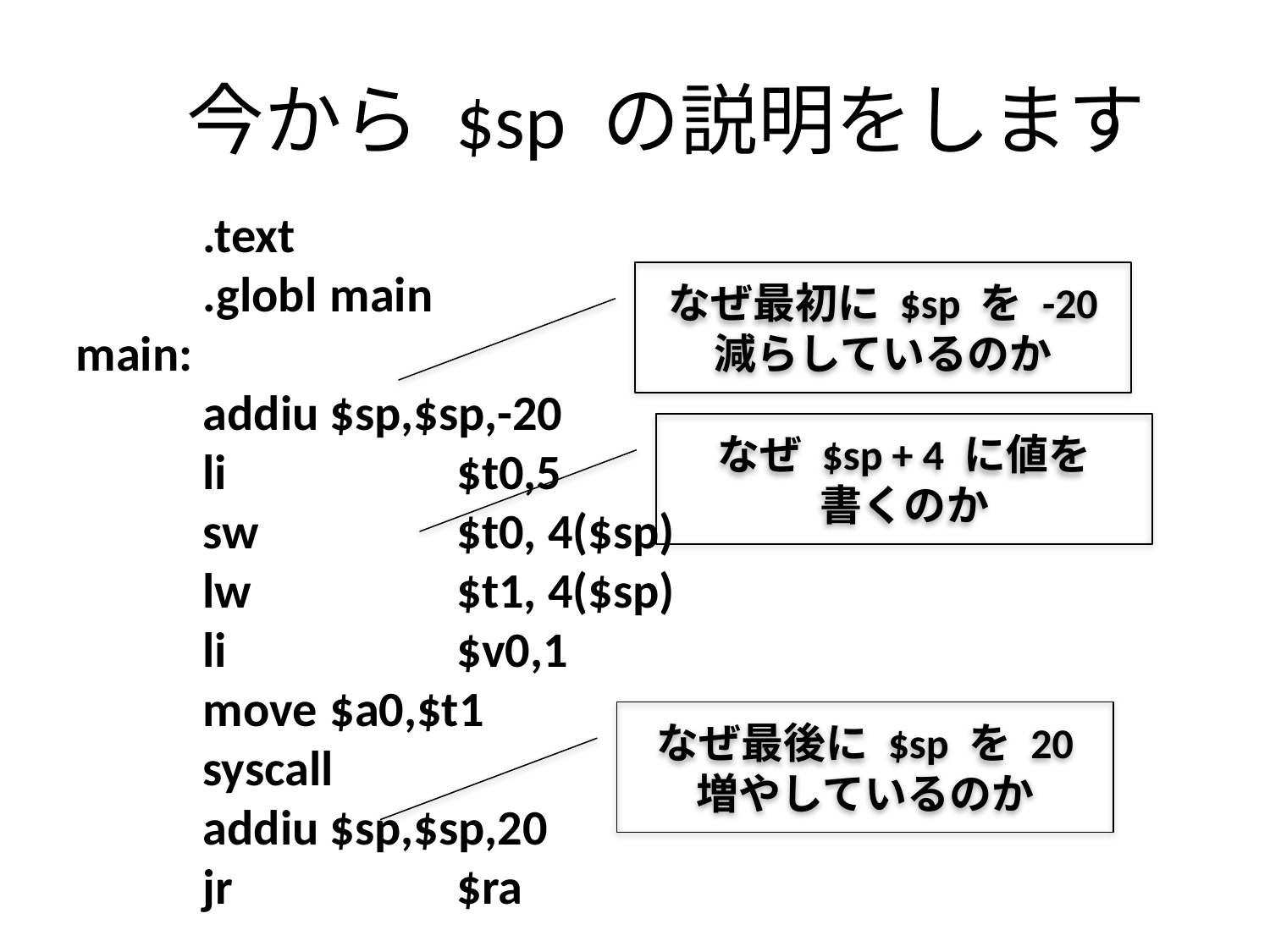

# 今から $sp の説明をします
	.text
	.globl	main
main:
	addiu	$sp,$sp,-20
	li		$t0,5
	sw		$t0, 4($sp)
	lw		$t1, 4($sp)
	li		$v0,1
	move	$a0,$t1
	syscall
	addiu	$sp,$sp,20
	jr		$ra
なぜ最初に $sp を -20
減らしているのか
なぜ $sp + 4 に値を
書くのか
なぜ最後に $sp を 20
増やしているのか